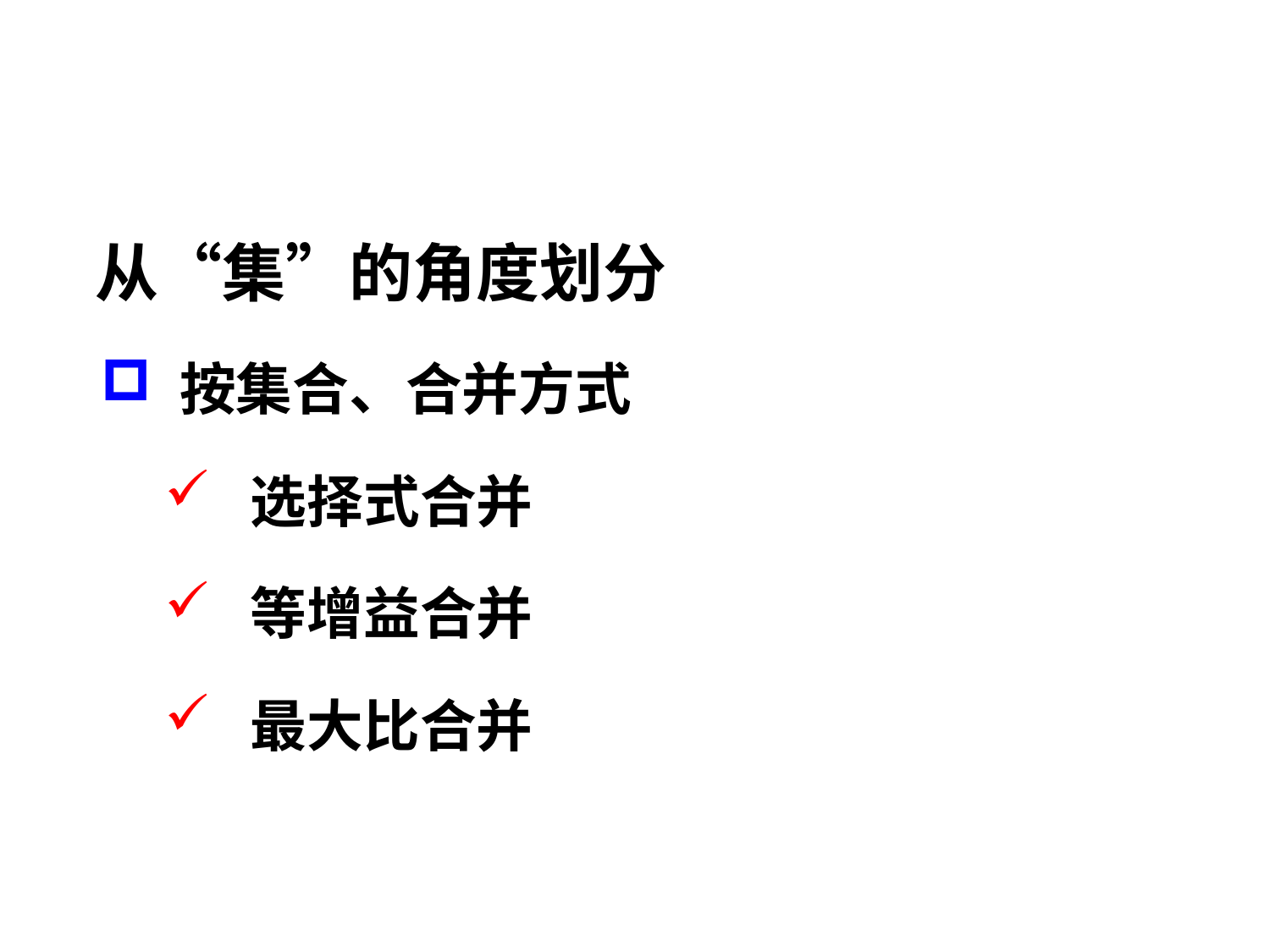

# 三、分集技术的分类
   从“集”的角度划分
 按集合、合并方式
  选择式合并
  等增益合并
  最大比合并